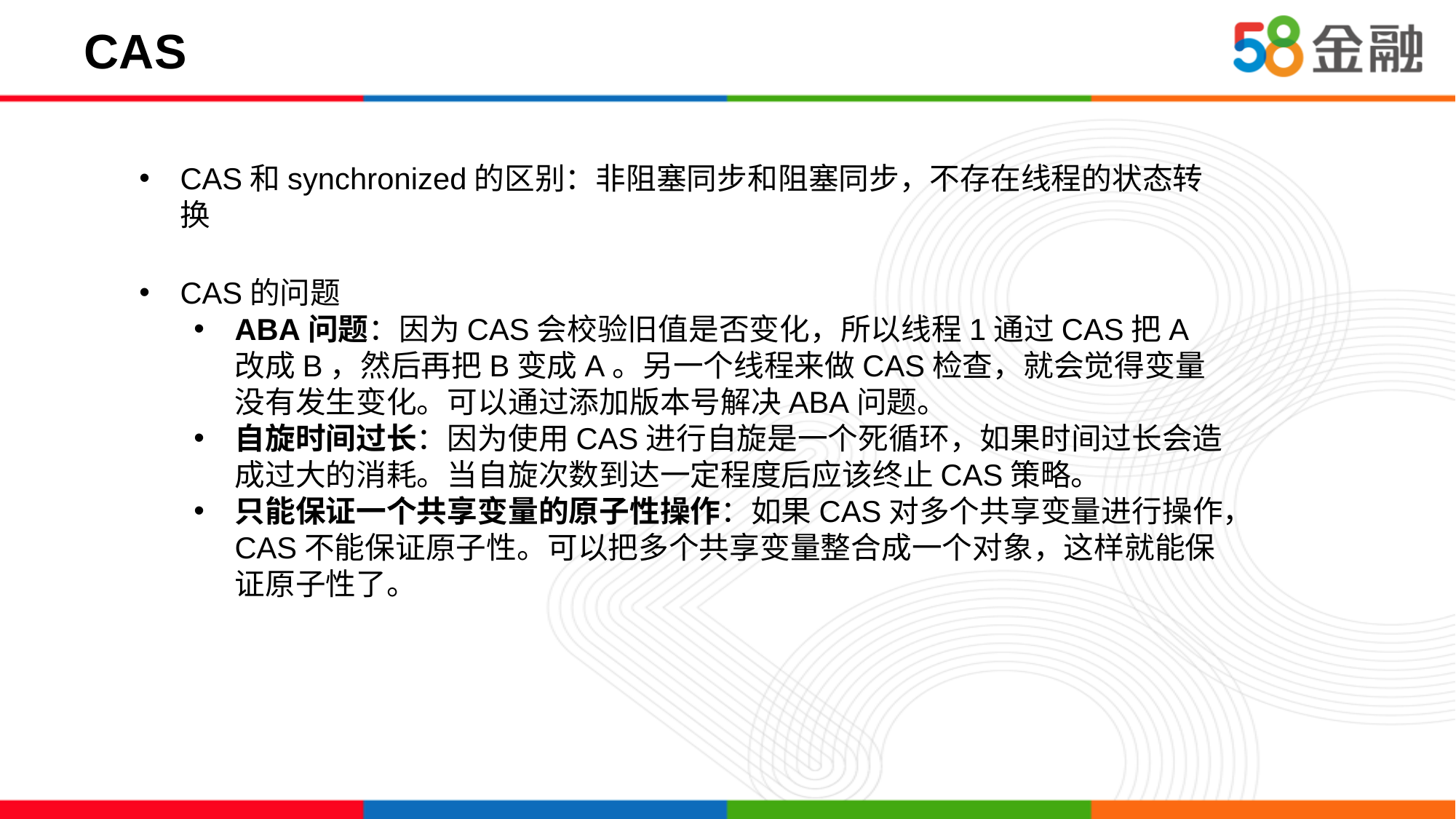

# CAS
CAS和synchronized的区别：非阻塞同步和阻塞同步，不存在线程的状态转换
CAS的问题
ABA问题：因为CAS会校验旧值是否变化，所以线程1通过CAS把A改成B，然后再把B变成A。另一个线程来做CAS检查，就会觉得变量没有发生变化。可以通过添加版本号解决ABA问题。
自旋时间过长：因为使用CAS进行自旋是一个死循环，如果时间过长会造成过大的消耗。当自旋次数到达一定程度后应该终止CAS策略。
只能保证一个共享变量的原子性操作：如果CAS对多个共享变量进行操作，CAS不能保证原子性。可以把多个共享变量整合成一个对象，这样就能保证原子性了。